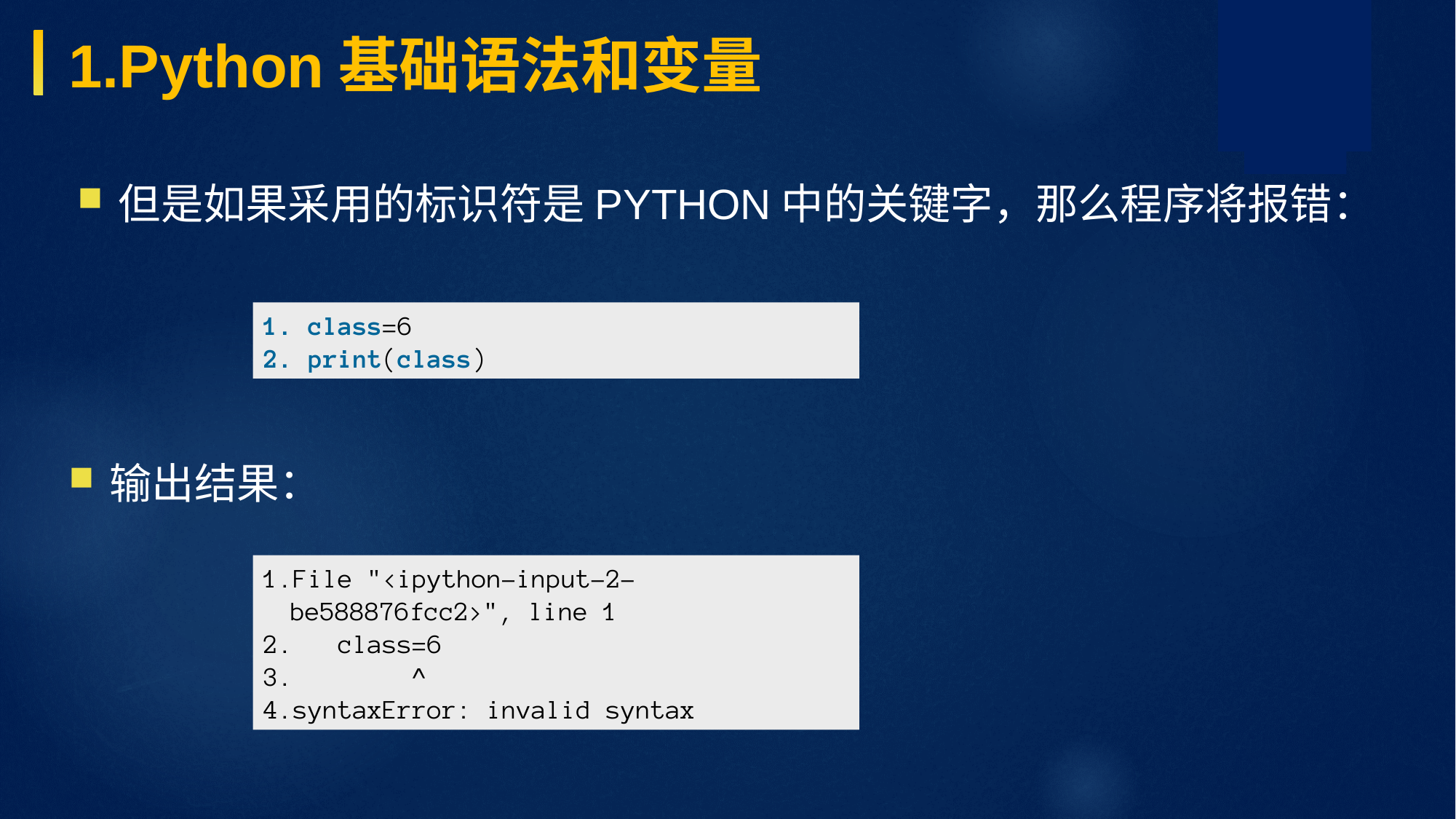

1.Python基础语法和变量
但是如果采用的标识符是Python中的关键字，那么程序将报错：

1. class=6
2. print(class)
输出结果：

1.File "<ipython-input-2-be588876fcc2>", line 1
2.   class=6
3.        ^
4.syntaxError: invalid syntax